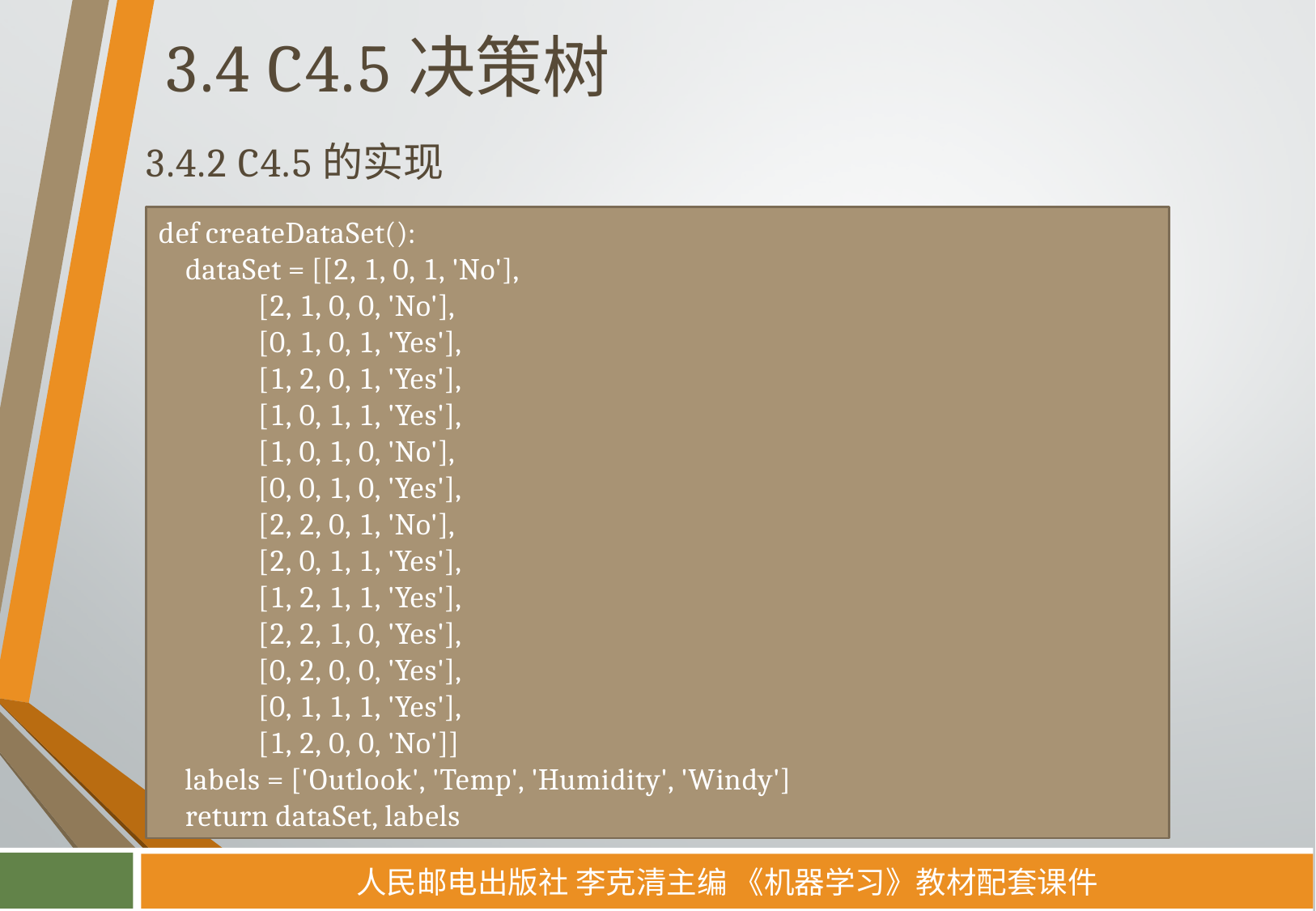

# 3.4 C4.5决策树
3.4.2 C4.5的实现
def createDataSet():
    dataSet = [[2, 1, 0, 1, 'No'],
               [2, 1, 0, 0, 'No'],
               [0, 1, 0, 1, 'Yes'],
               [1, 2, 0, 1, 'Yes'],
               [1, 0, 1, 1, 'Yes'],
               [1, 0, 1, 0, 'No'],
               [0, 0, 1, 0, 'Yes'],
               [2, 2, 0, 1, 'No'],
               [2, 0, 1, 1, 'Yes'],
               [1, 2, 1, 1, 'Yes'],
               [2, 2, 1, 0, 'Yes'],
               [0, 2, 0, 0, 'Yes'],
               [0, 1, 1, 1, 'Yes'],
               [1, 2, 0, 0, 'No']]
    labels = ['Outlook', 'Temp', 'Humidity', 'Windy']
    return dataSet, labels